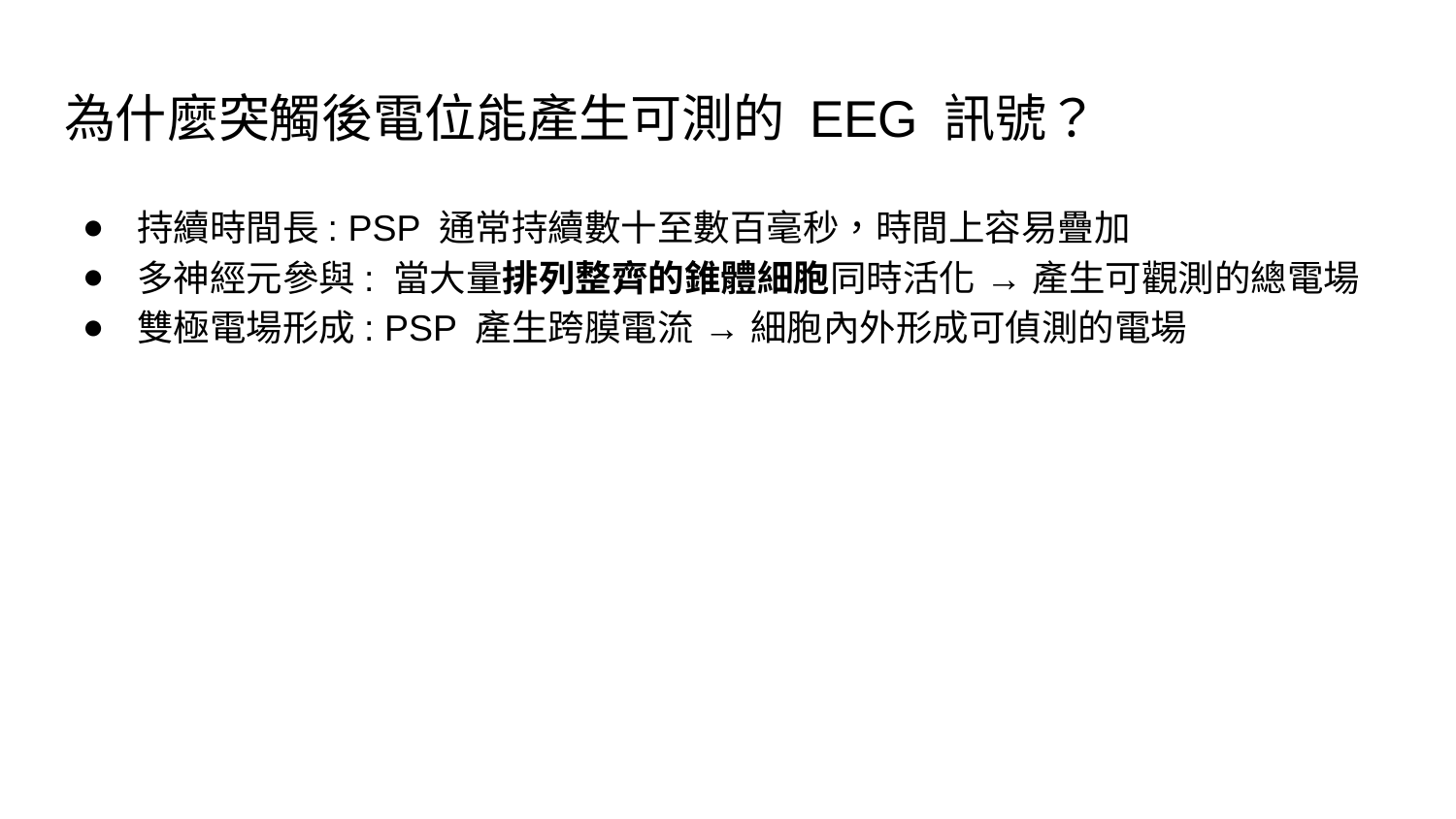

# 為什麼突觸後電位能產生可測的 EEG 訊號？
持續時間長: PSP 通常持續數十至數百毫秒，時間上容易疊加
多神經元參與: 當大量排列整齊的錐體細胞同時活化 → 產生可觀測的總電場
雙極電場形成: PSP 產生跨膜電流 → 細胞內外形成可偵測的電場